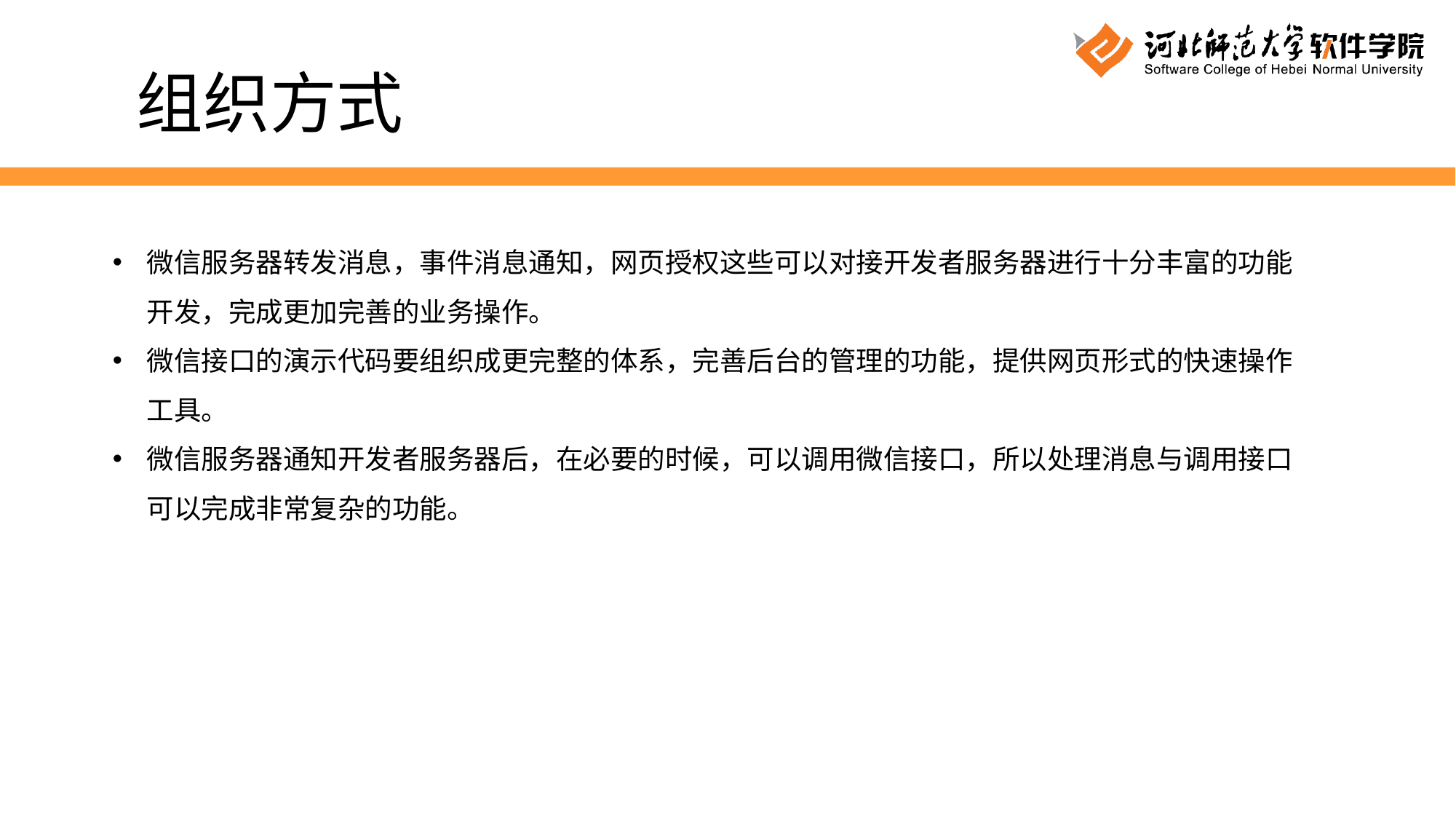

组织方式
微信服务器转发消息，事件消息通知，网页授权这些可以对接开发者服务器进行十分丰富的功能开发，完成更加完善的业务操作。
微信接口的演示代码要组织成更完整的体系，完善后台的管理的功能，提供网页形式的快速操作工具。
微信服务器通知开发者服务器后，在必要的时候，可以调用微信接口，所以处理消息与调用接口可以完成非常复杂的功能。